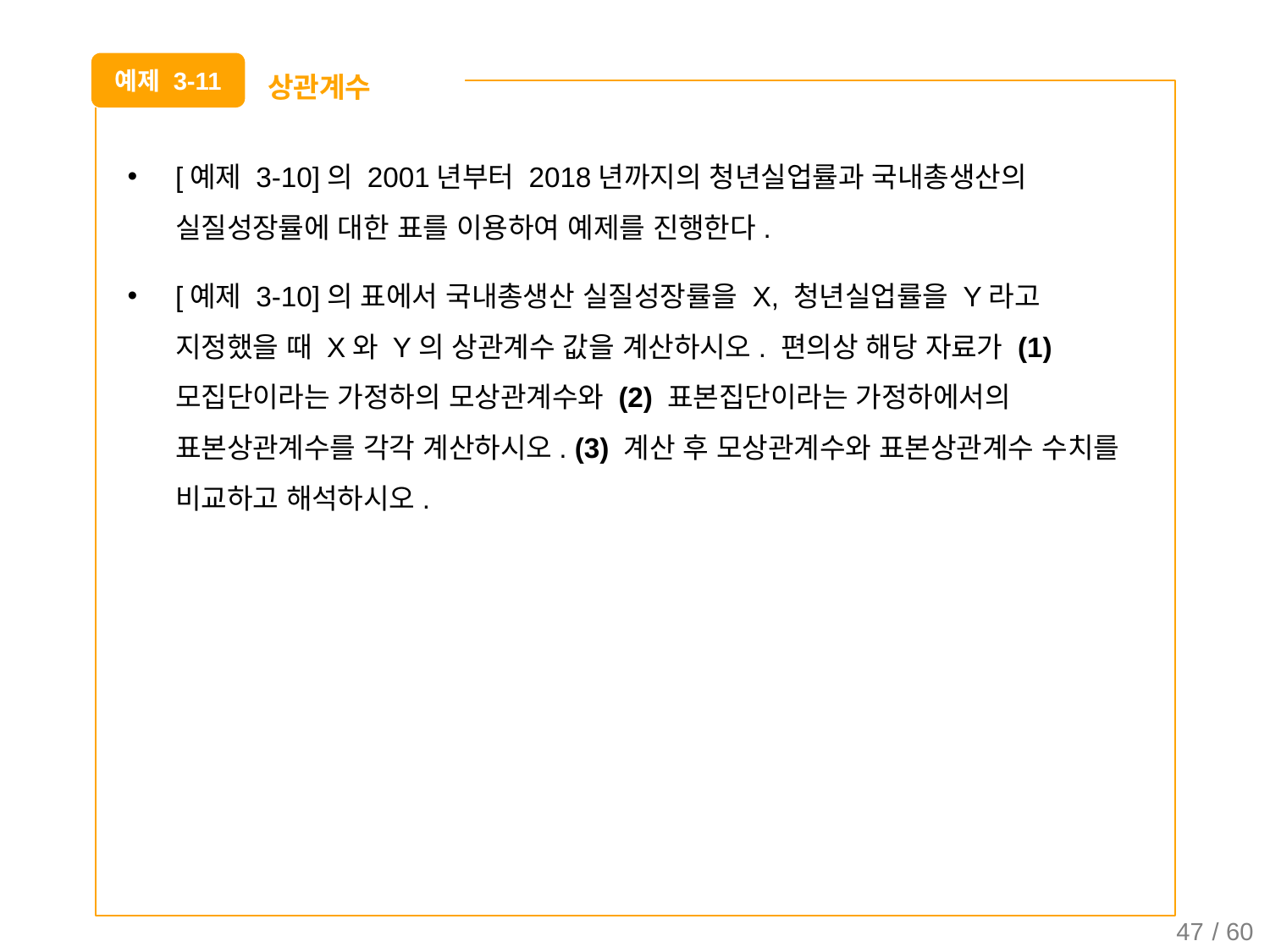

상관계수

예제 3-11

[예제 3-10]의 2001년부터 2018년까지의 청년실업률과 국내총생산의 실질성장률에 대한 표를 이용하여 예제를 진행한다.
[예제 3-10]의 표에서 국내총생산 실질성장률을 X, 청년실업률을 Y라고 지정했을 때 X와 Y의 상관계수 값을 계산하시오. 편의상 해당 자료가 (1) 모집단이라는 가정하의 모상관계수와 (2) 표본집단이라는 가정하에서의 표본상관계수를 각각 계산하시오. (3) 계산 후 모상관계수와 표본상관계수 수치를 비교하고 해석하시오.
47
/ 60